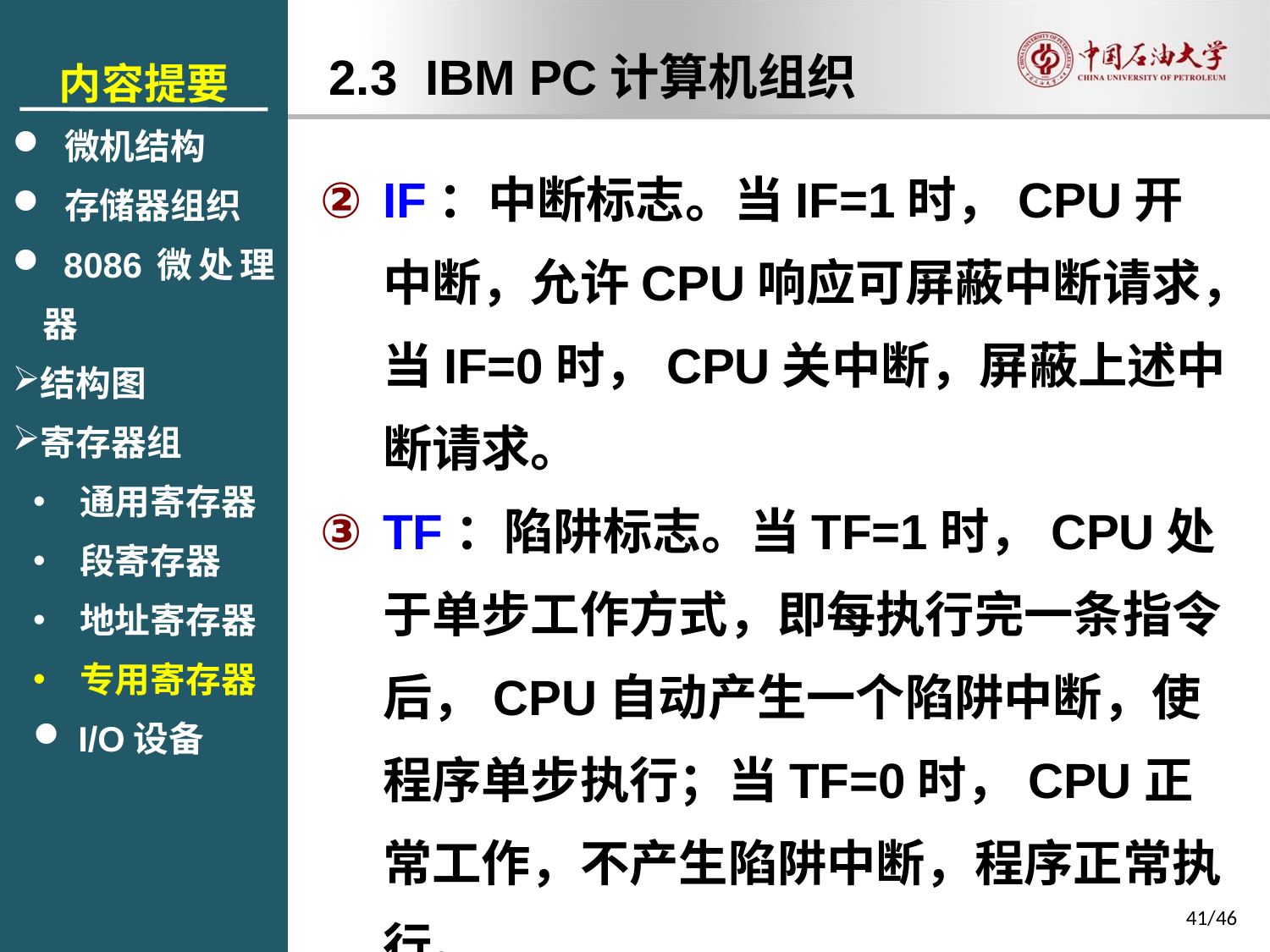

内容提要
 微机结构
 存储器组织
 8086微处理器
结构图
寄存器组
 通用寄存器
 段寄存器
 地址寄存器
 专用寄存器
 I/O设备
2.3  IBM PC计算机组织
IF：中断标志。当IF=1时，CPU开中断，允许CPU响应可屏蔽中断请求，当IF=0时，CPU关中断，屏蔽上述中断请求。
TF：陷阱标志。当TF=1时，CPU处于单步工作方式，即每执行完一条指令后，CPU自动产生一个陷阱中断，使程序单步执行；当TF=0时，CPU正常工作，不产生陷阱中断，程序正常执行。
41/46